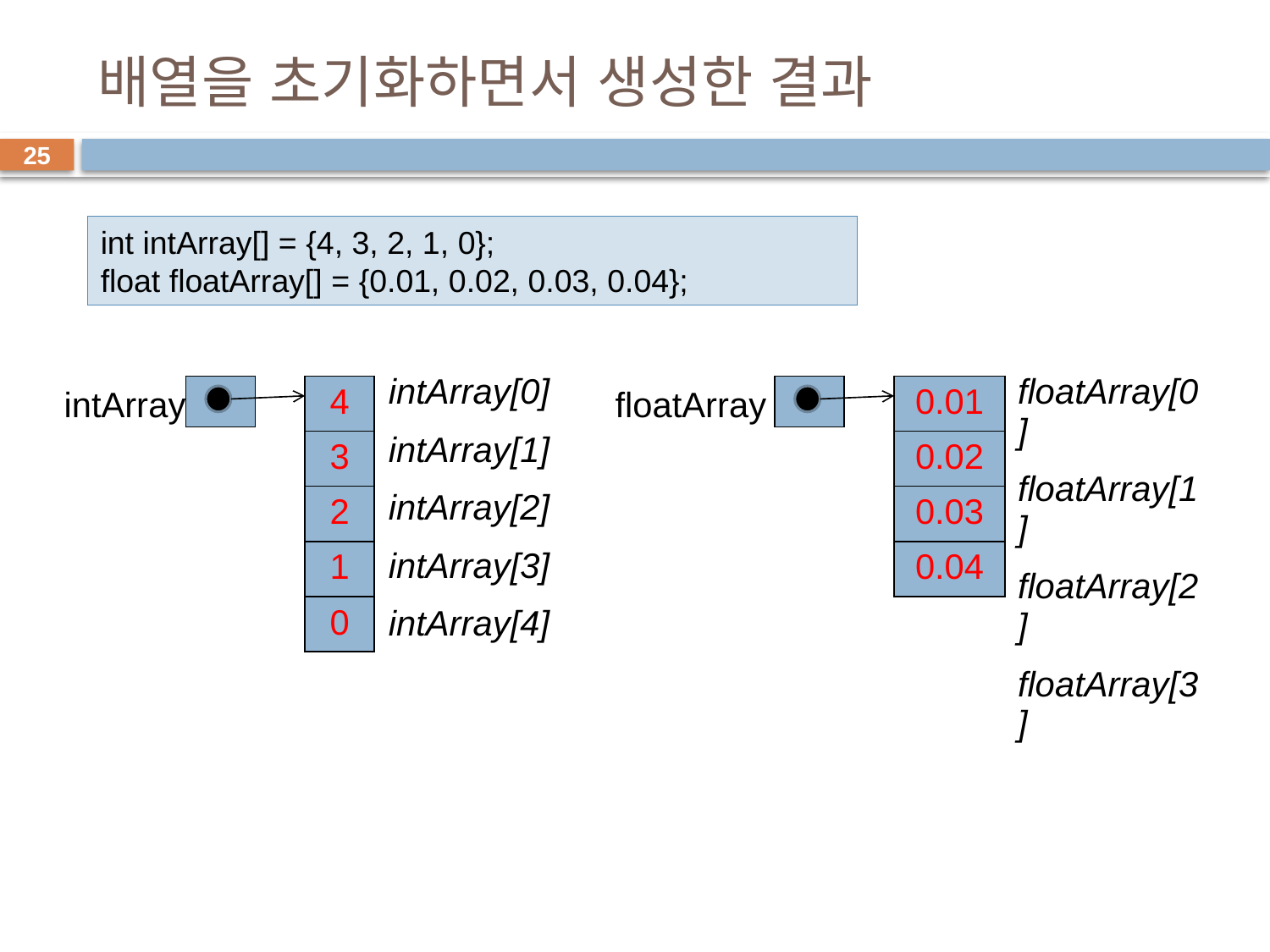

# 배열을 초기화하면서 생성한 결과
25
int intArray[] = {4, 3, 2, 1, 0};
float floatArray[] = {0.01, 0.02, 0.03, 0.04};
| intArray[0] |
| --- |
| intArray[1] |
| intArray[2] |
| intArray[3] |
| intArray[4] |
| floatArray[0] |
| --- |
| floatArray[1] |
| floatArray[2] |
| floatArray[3] |
intArray
|  |
| --- |
| 4 |
| --- |
| 3 |
| 2 |
| 1 |
| 0 |
floatArray
|  |
| --- |
| 0.01 |
| --- |
| 0.02 |
| 0.03 |
| 0.04 |